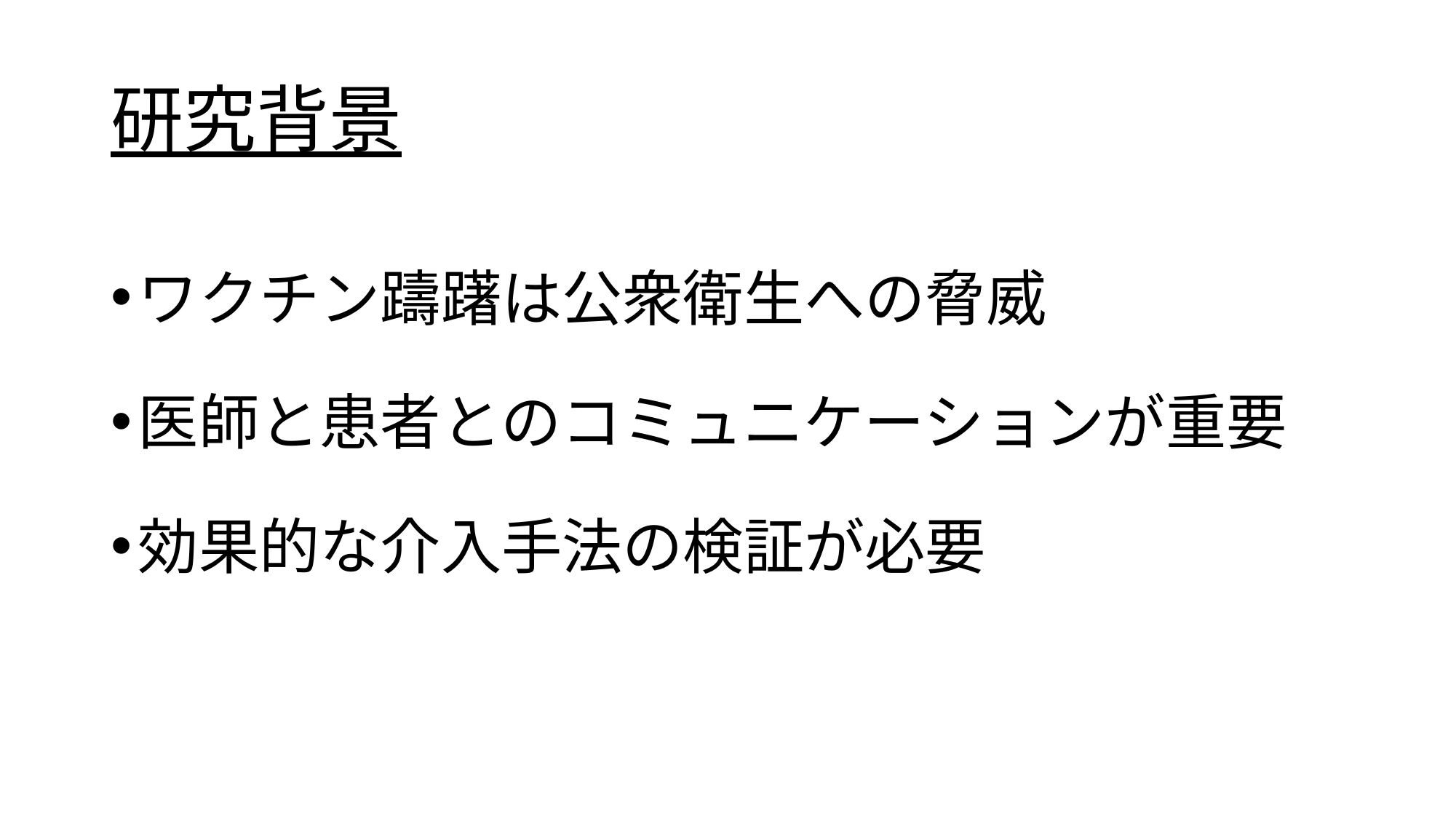

# 研究背景
ワクチン躊躇は公衆衛生への脅威
医師と患者とのコミュニケーションが重要
効果的な介入手法の検証が必要